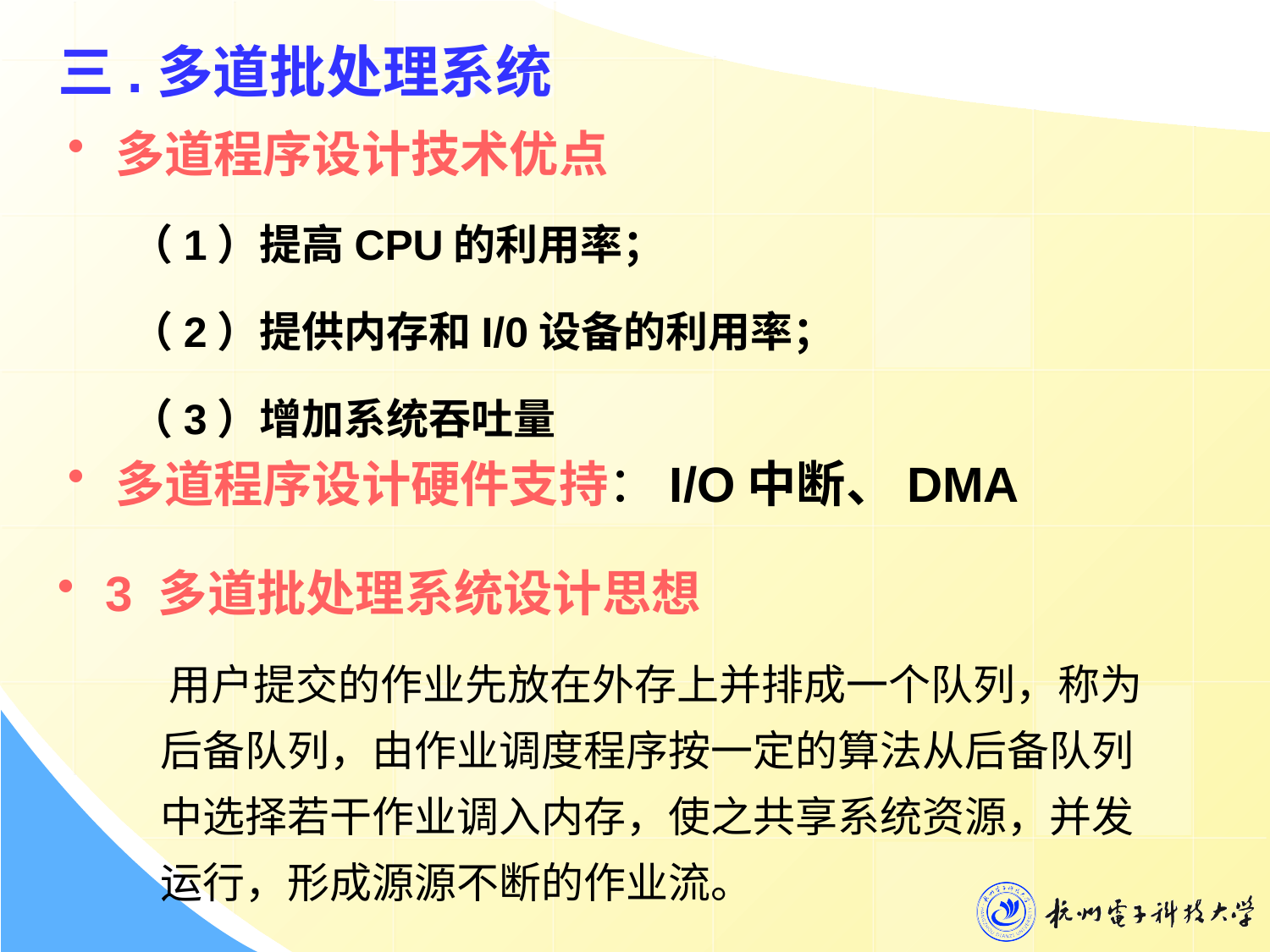

# 三.多道批处理系统
多道程序设计技术优点
（1）提高CPU的利用率；
（2）提供内存和I/0设备的利用率；
（3）增加系统吞吐量
多道程序设计硬件支持：I/O中断、DMA

3 多道批处理系统设计思想
    用户提交的作业先放在外存上并排成一个队列，称为后备队列，由作业调度程序按一定的算法从后备队列中选择若干作业调入内存，使之共享系统资源，并发运行，形成源源不断的作业流。